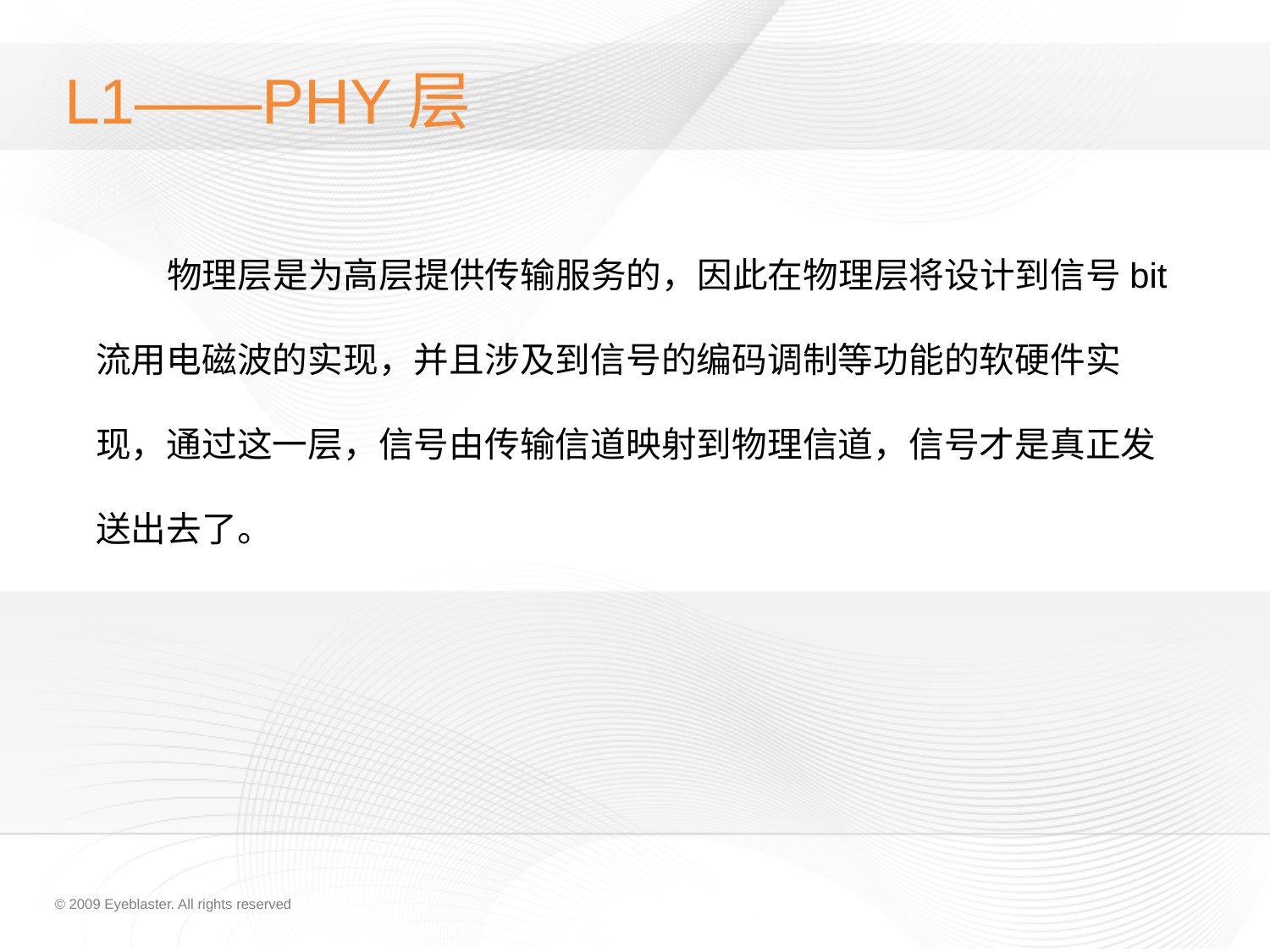

# L1——PHY层
        物理层是为高层提供传输服务的，因此在物理层将设计到信号bit流用电磁波的实现，并且涉及到信号的编码调制等功能的软硬件实现，通过这一层，信号由传输信道映射到物理信道，信号才是真正发送出去了。